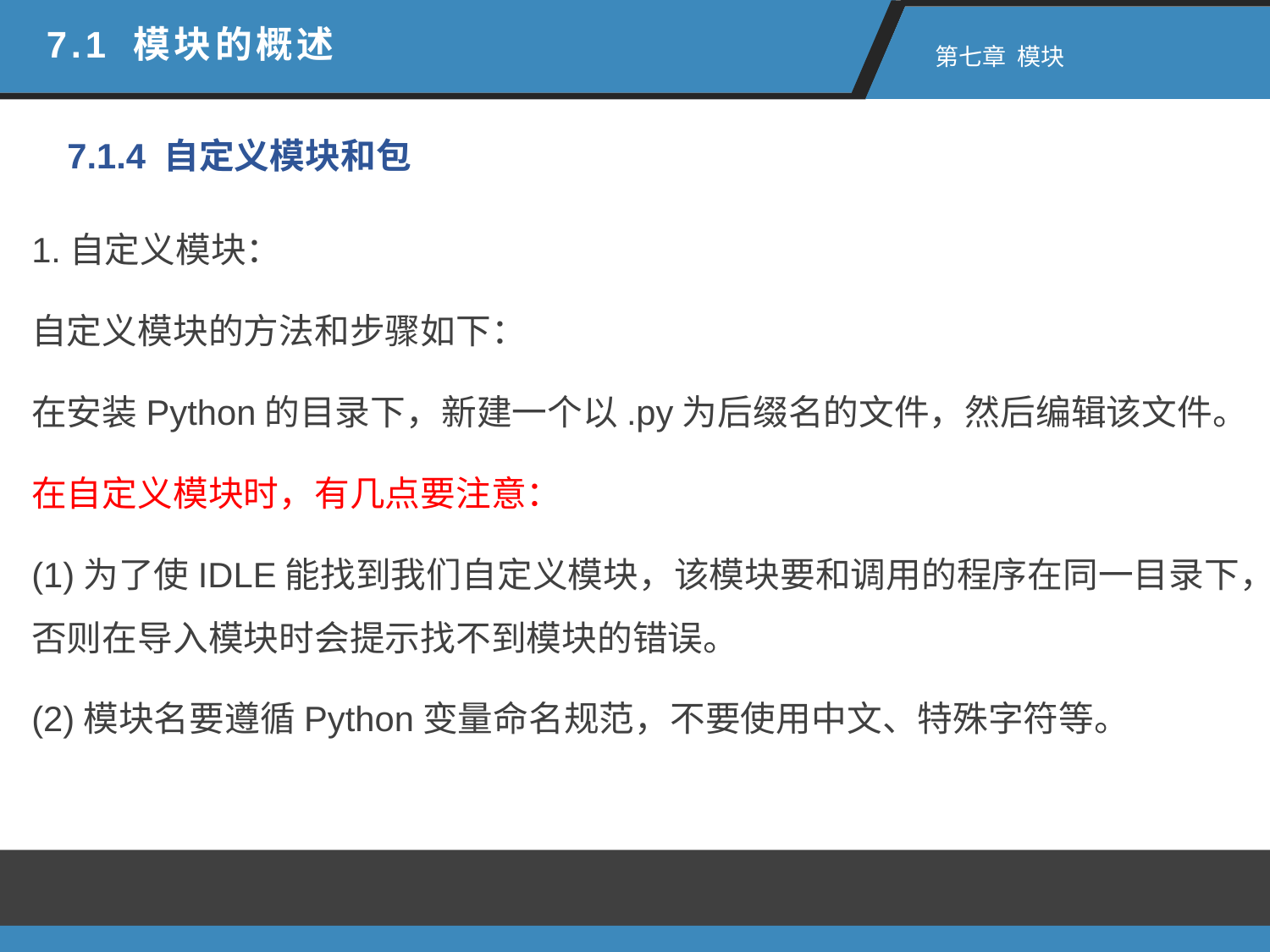

7.1 模块的概述
  第七章  模块
7.1.4 自定义模块和包
1.自定义模块：
自定义模块的方法和步骤如下：
在安装Python的目录下，新建一个以.py为后缀名的文件，然后编辑该文件。
在自定义模块时，有几点要注意：
(1)为了使IDLE能找到我们自定义模块，该模块要和调用的程序在同一目录下，否则在导入模块时会提示找不到模块的错误。
(2)模块名要遵循Python变量命名规范，不要使用中文、特殊字符等。